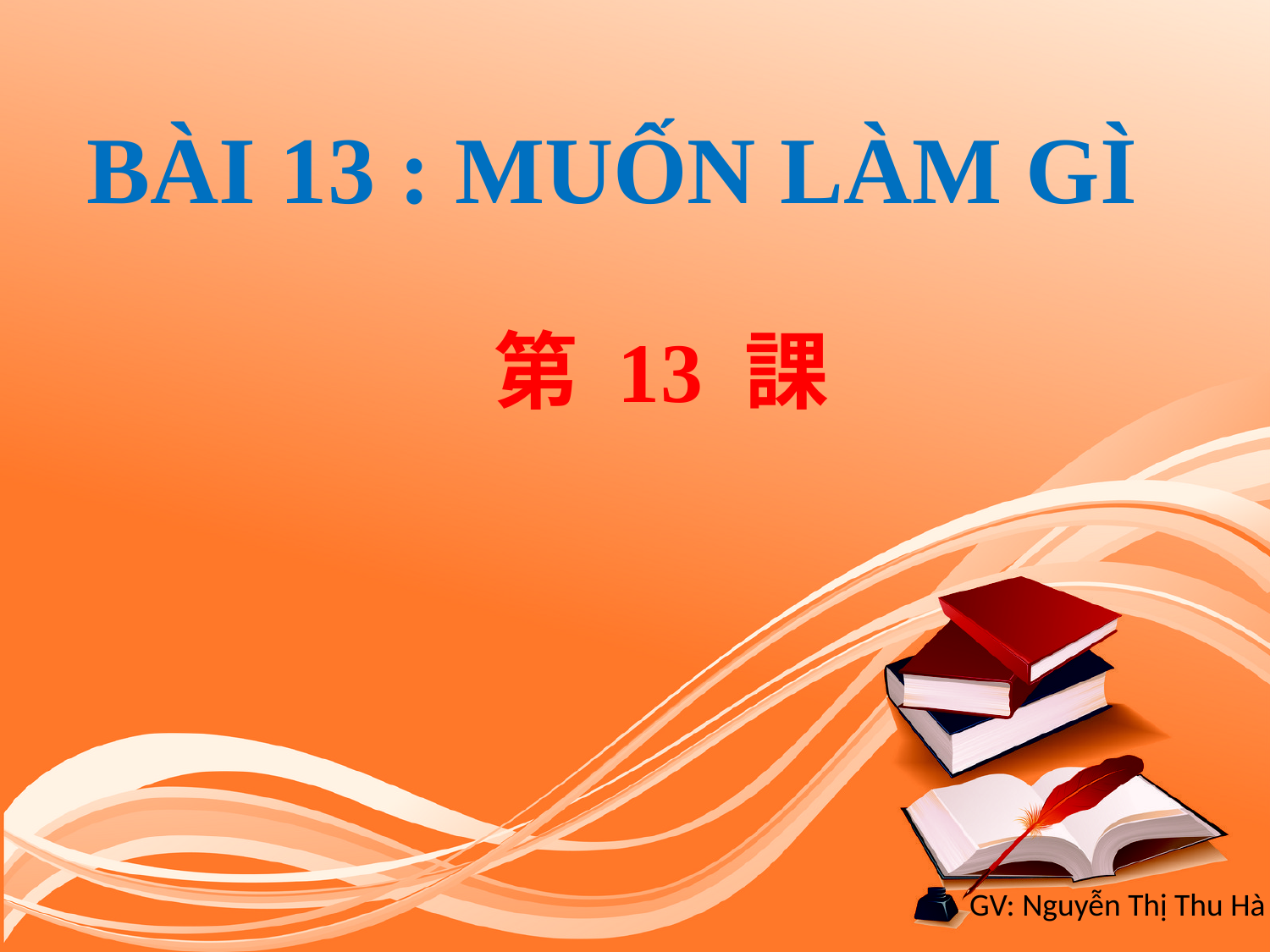

# BÀI 13 : MUỐN LÀM GÌ
第 13 課
GV: Nguyễn Thị Thu Hà